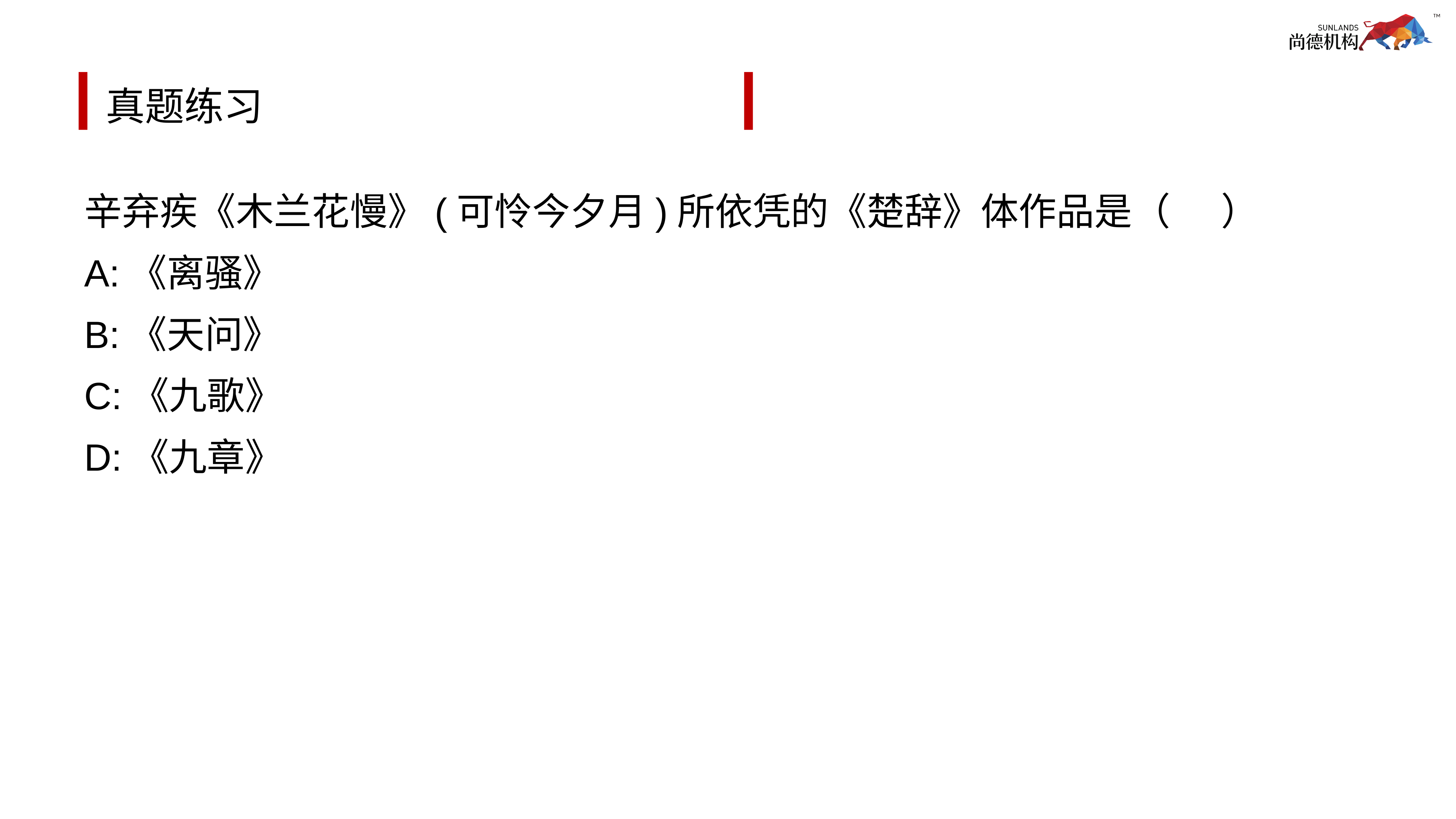

# 真题练习
辛弃疾《木兰花慢》(可怜今夕月)所依凭的《楚辞》体作品是（      ）
A:《离骚》
B:《天问》
C:《九歌》
D:《九章》